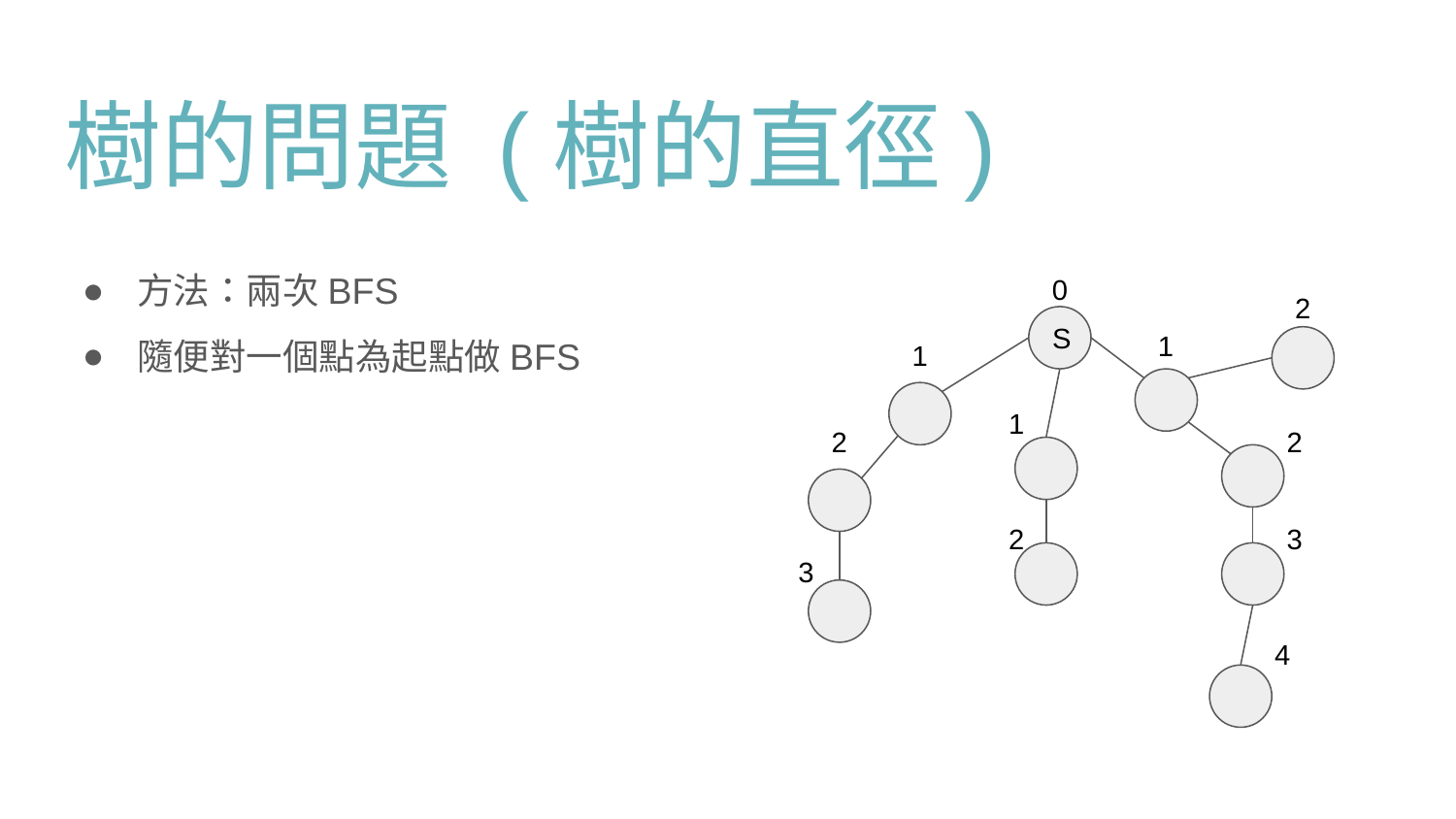

# 樹的問題 (樹的直徑)
方法：兩次BFS
隨便對一個點為起點做BFS
0
2
S
1
1

1
2
2

2
3
3

4